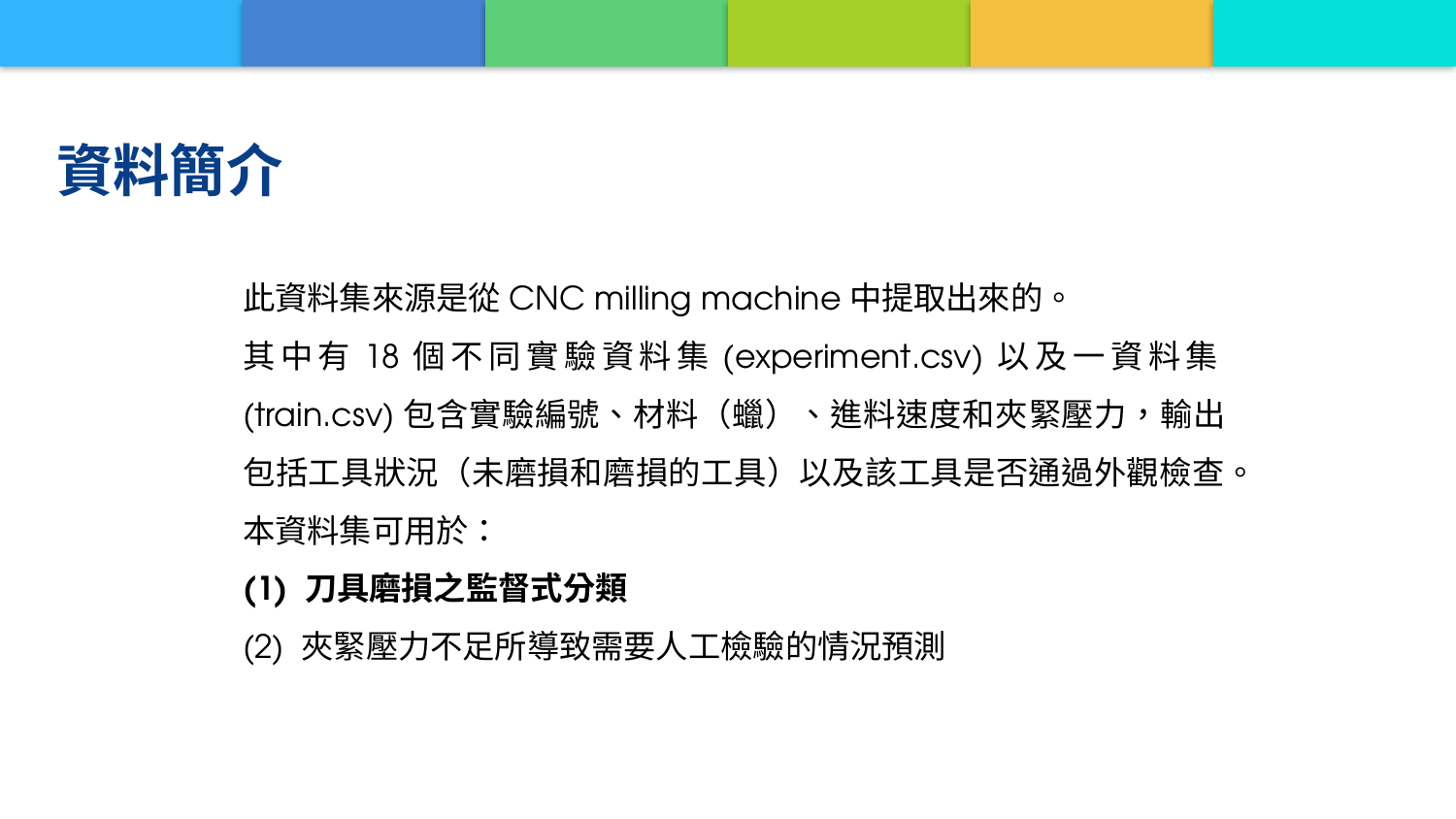

資料簡介
此資料集來源是從CNC milling machine中提取出來的。
其中有18個不同實驗資料集(experiment.csv)以及一資料集(train.csv)包含實驗編號、材料（蠟）、進料速度和夾​​緊壓力，輸出包括工具狀況（未磨損和磨損的工具）以及該工具是否通過外觀檢查。
本資料集可用於：
(1) 刀具磨損之監督式分類
(2) 夾緊壓力不足所導致需要人工檢驗的情況預測